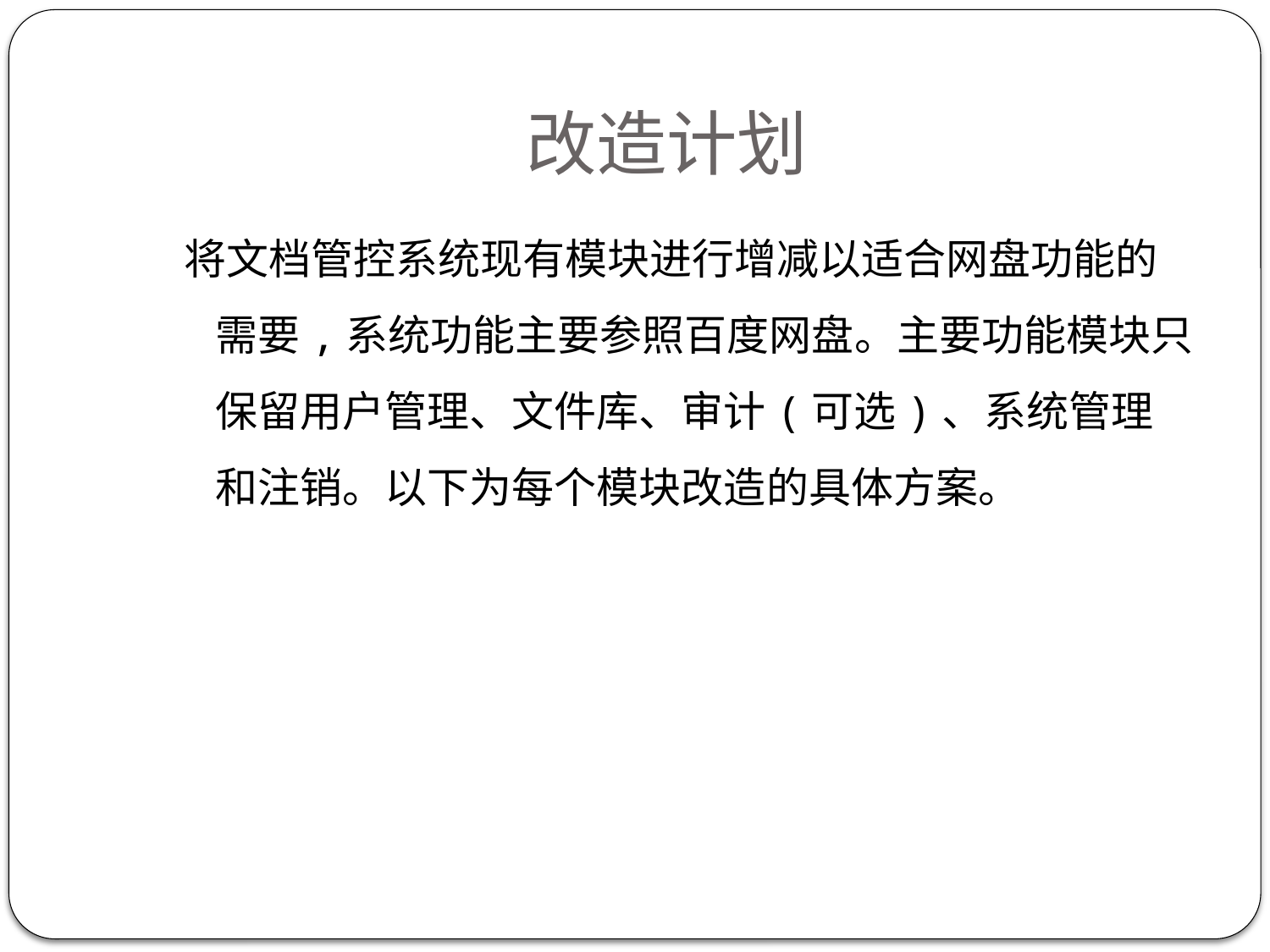

# 改造计划
将文档管控系统现有模块进行增减以适合网盘功能的需要,系统功能主要参照百度网盘。主要功能模块只保留用户管理、文件库、审计(可选)、系统管理和注销。以下为每个模块改造的具体方案。